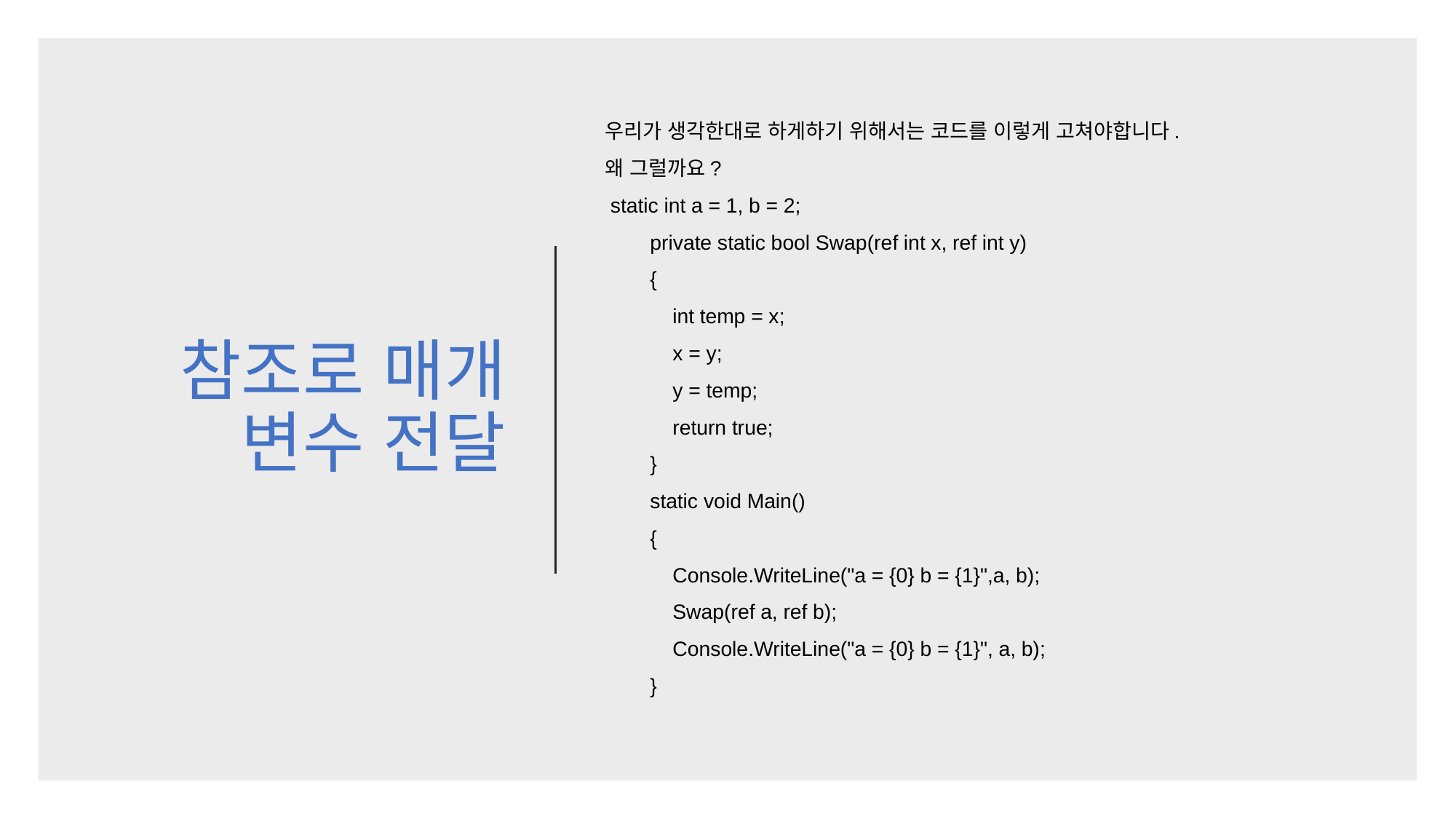

# 참조로 매개 변수 전달
우리가 생각한대로 하게하기 위해서는 코드를 이렇게 고쳐야합니다.
왜 그럴까요?
 static int a = 1, b = 2;
        private static bool Swap(ref int x, ref int y)
        {
            int temp = x;
            x = y;
            y = temp;
            return true;
        }
        static void Main()
        {
            Console.WriteLine("a = {0} b = {1}",a, b);
            Swap(ref a, ref b);
            Console.WriteLine("a = {0} b = {1}", a, b);
        }